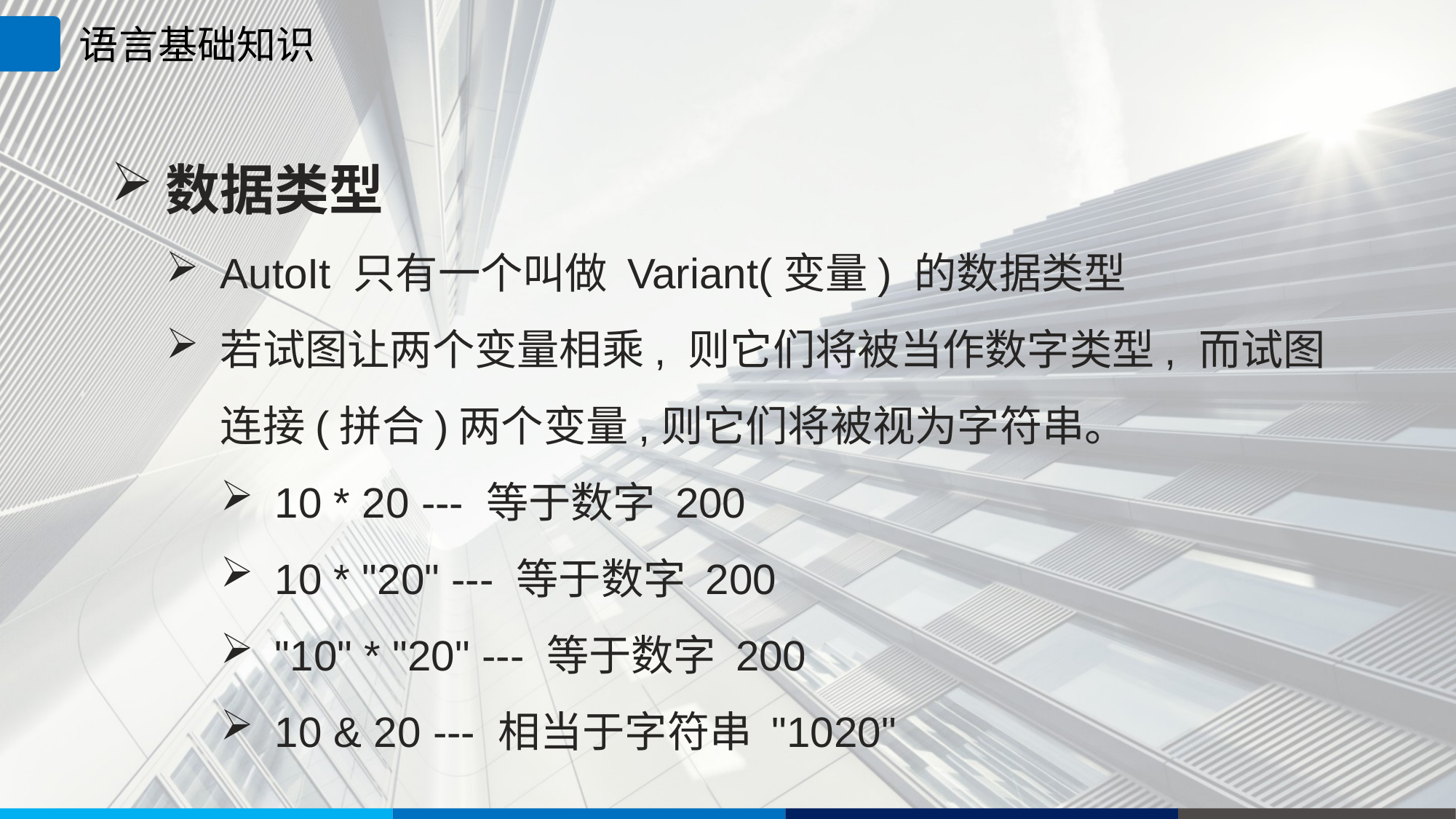

语言基础知识

数据类型
AutoIt 只有一个叫做 Variant(变量) 的数据类型
若试图让两个变量相乘, 则它们将被当作数字类型, 而试图连接(拼合)两个变量,则它们将被视为字符串。
10 * 20 --- 等于数字 200
10 * "20" --- 等于数字 200
"10" * "20" --- 等于数字 200
10 & 20 --- 相当于字符串 "1020"